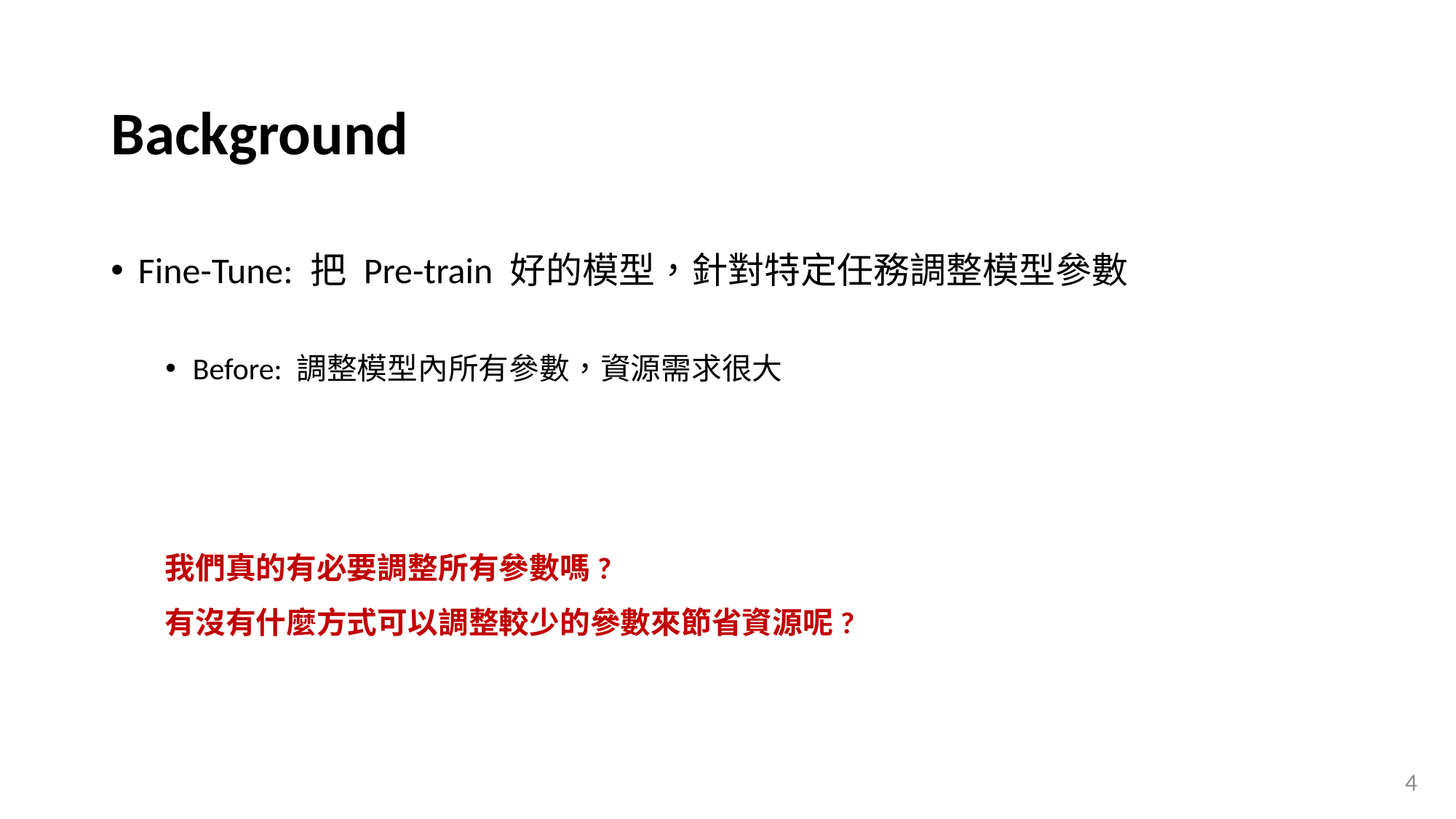

# Background

Fine-Tune: 把 Pre-train 好的模型，針對特定任務調整模型參數

Before: 調整模型內所有參數，資源需求很大
我們真的有必要調整所有參數嗎?
有沒有什麼方式可以調整較少的參數來節省資源呢?
4